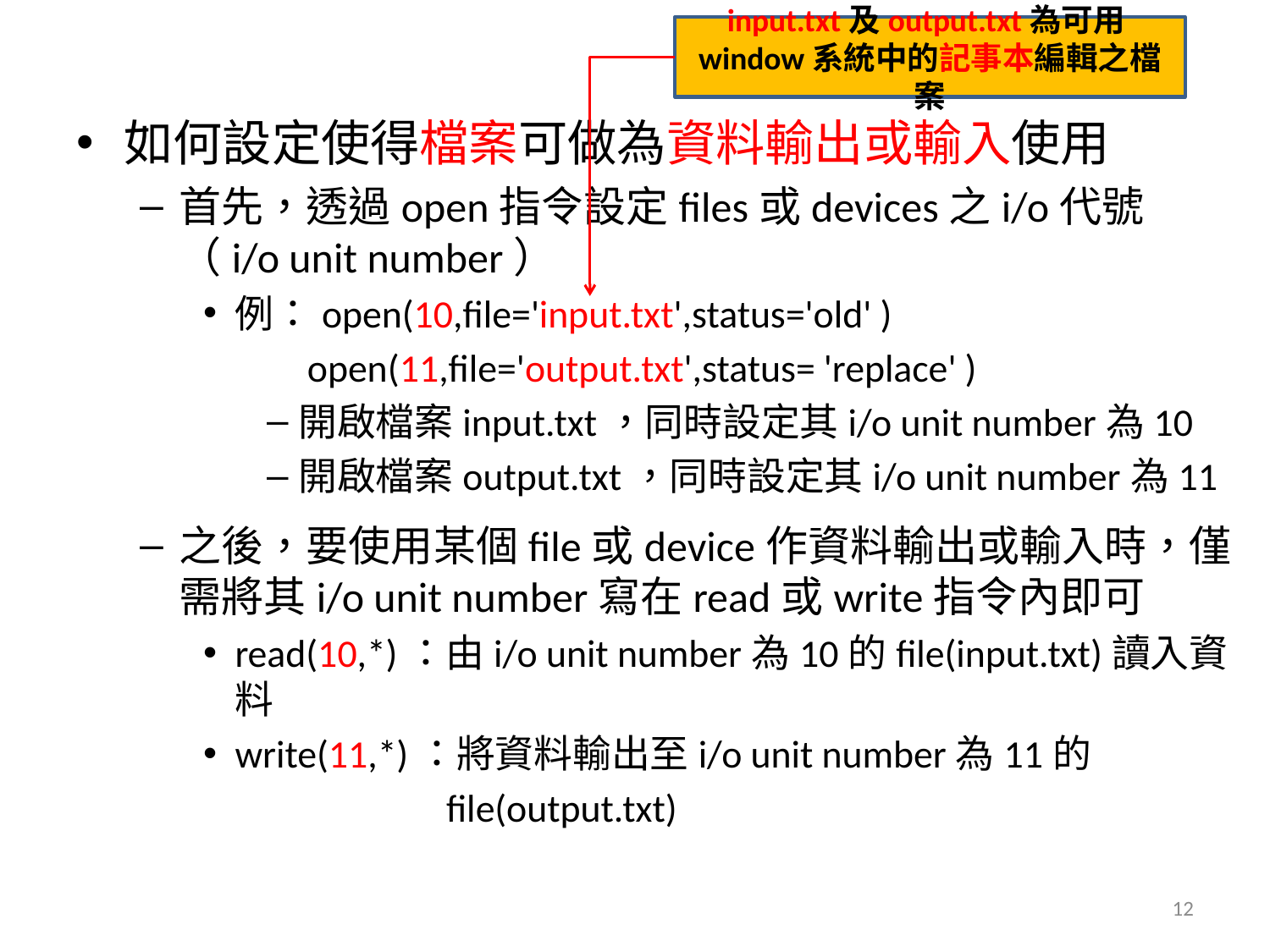

input.txt及output.txt為可用window系統中的記事本編輯之檔案
如何設定使得檔案可做為資料輸出或輸入使用
首先，透過open指令設定files或devices之i/o代號（i/o unit number）
例：open(10,file='input.txt',status='old' )
            open(11,file='output.txt',status= 'replace' )
開啟檔案input.txt，同時設定其i/o unit number為10
開啟檔案output.txt，同時設定其i/o unit number為11
之後，要使用某個file或device作資料輸出或輸入時，僅需將其i/o unit number寫在read或write指令內即可
read(10,*)：由i/o unit number為10的file(input.txt)讀入資料
write(11,*)：將資料輸出至i/o unit number為11的
                            file(output.txt)
12